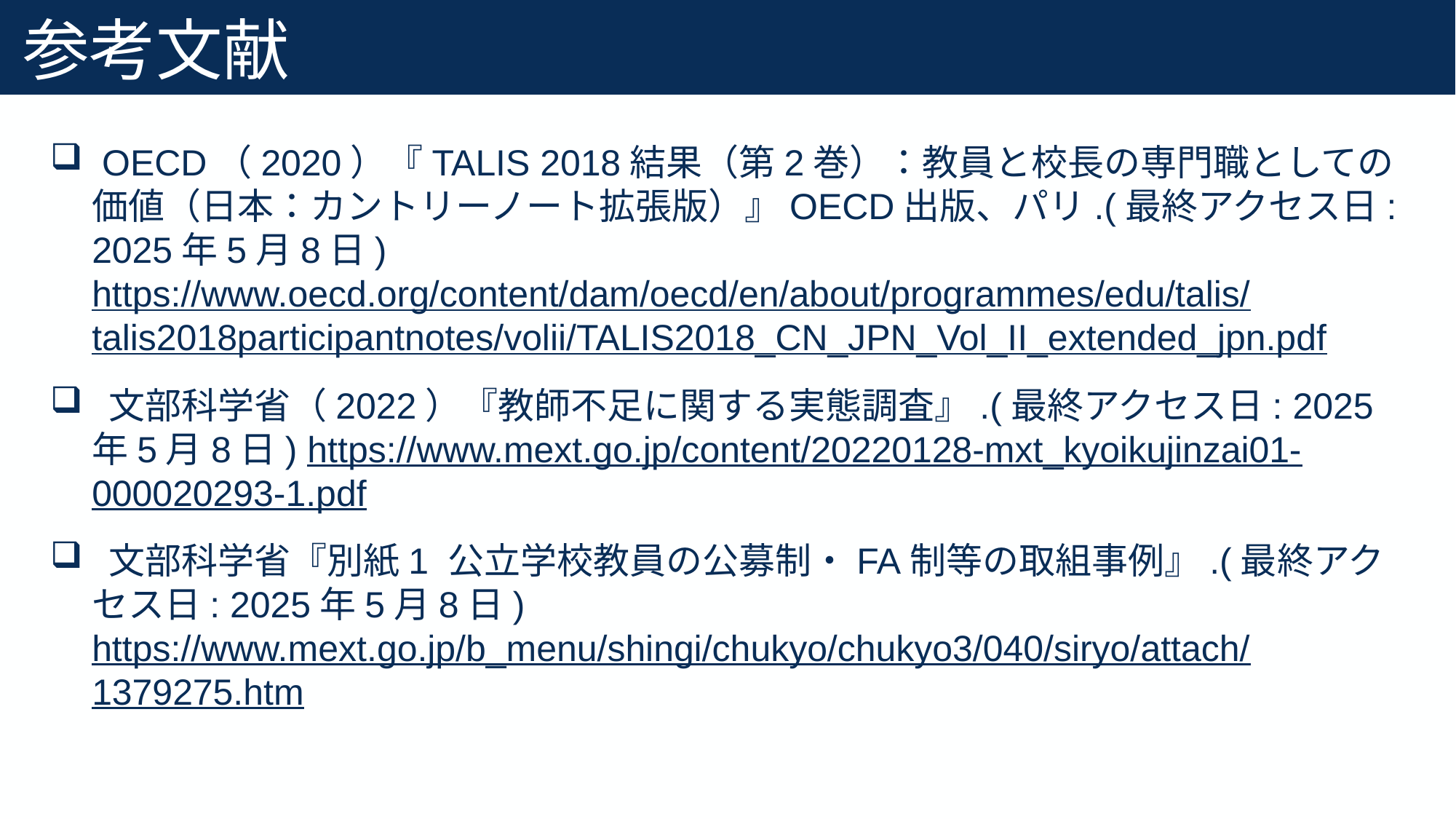

# 参考文献
115
 OECD（2020）『TALIS 2018結果（第2巻）：教員と校長の専門職としての価値（日本：カントリーノート拡張版）』OECD出版、パリ.(最終アクセス日: 2025年5月8日) https://www.oecd.org/content/dam/oecd/en/about/programmes/edu/talis/talis2018participantnotes/volii/TALIS2018_CN_JPN_Vol_II_extended_jpn.pdf
 文部科学省（2022）『教師不足に関する実態調査』.(最終アクセス日: 2025年5月8日) https://www.mext.go.jp/content/20220128-mxt_kyoikujinzai01-000020293-1.pdf
 文部科学省『別紙1 公立学校教員の公募制・FA制等の取組事例』.(最終アクセス日: 2025年5月8日) https://www.mext.go.jp/b_menu/shingi/chukyo/chukyo3/040/siryo/attach/1379275.htm